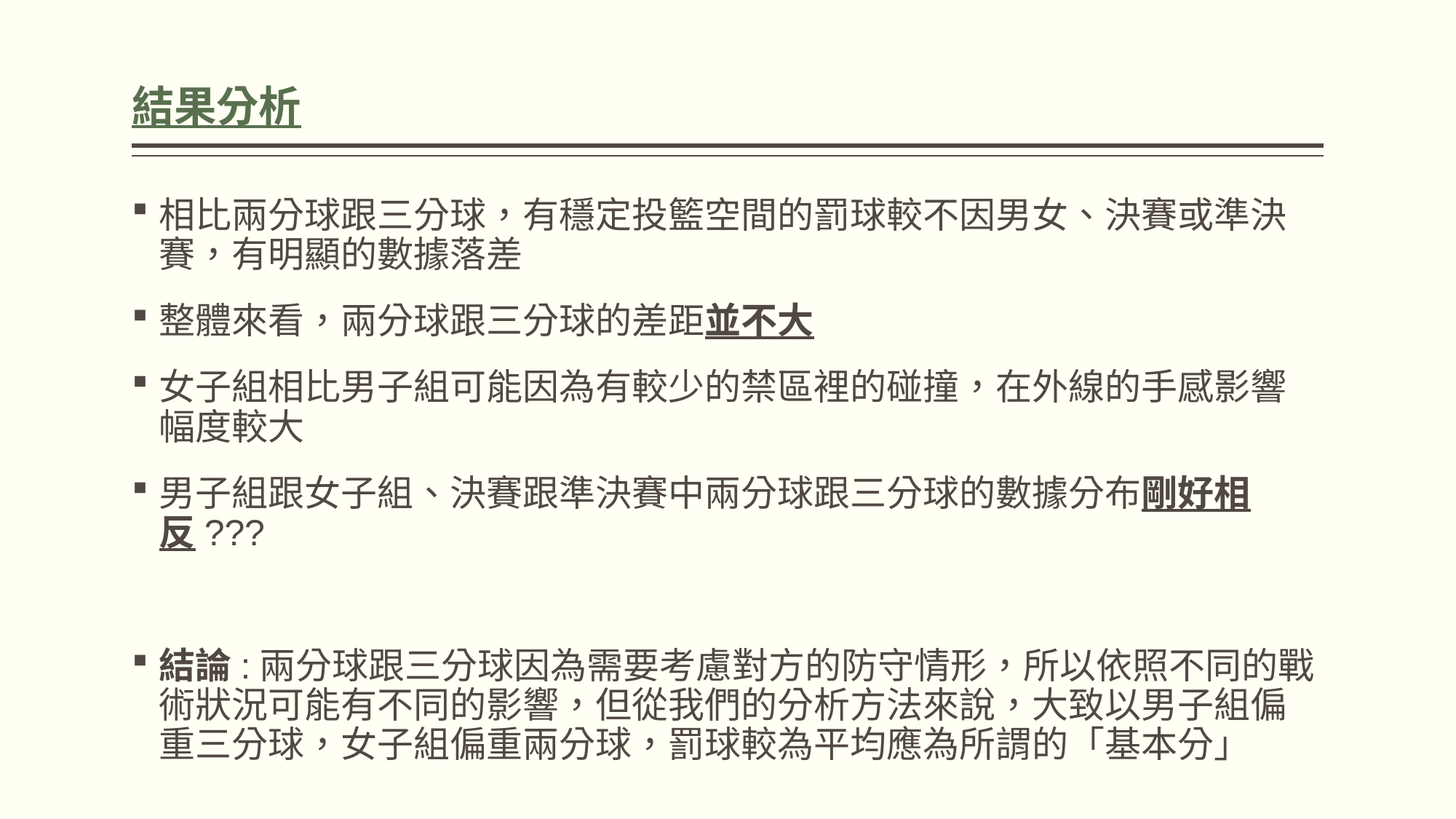

# 結果分析
相比兩分球跟三分球，有穩定投籃空間的罰球較不因男女、決賽或準決賽，有明顯的數據落差
整體來看，兩分球跟三分球的差距並不大
女子組相比男子組可能因為有較少的禁區裡的碰撞，在外線的手感影響幅度較大
男子組跟女子組、決賽跟準決賽中兩分球跟三分球的數據分布剛好相反???

結論:兩分球跟三分球因為需要考慮對方的防守情形，所以依照不同的戰術狀況可能有不同的影響，但從我們的分析方法來說，大致以男子組偏重三分球，女子組偏重兩分球，罰球較為平均應為所謂的「基本分」